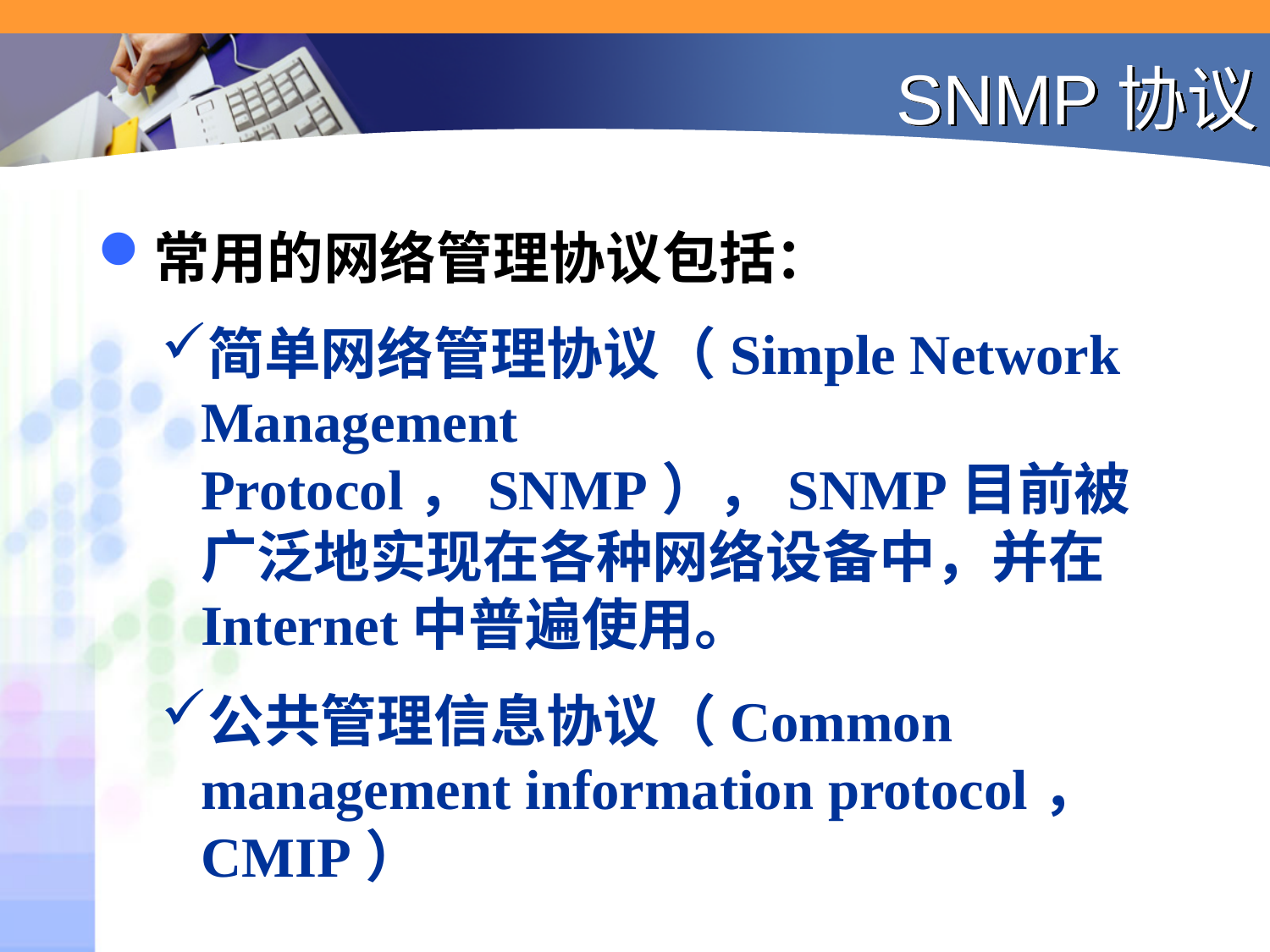

# SNMP协议
常用的网络管理协议包括：
简单网络管理协议（Simple Network Management Protocol，SNMP），SNMP目前被广泛地实现在各种网络设备中，并在 Internet中普遍使用。
公共管理信息协议（Common management information protocol，CMIP）